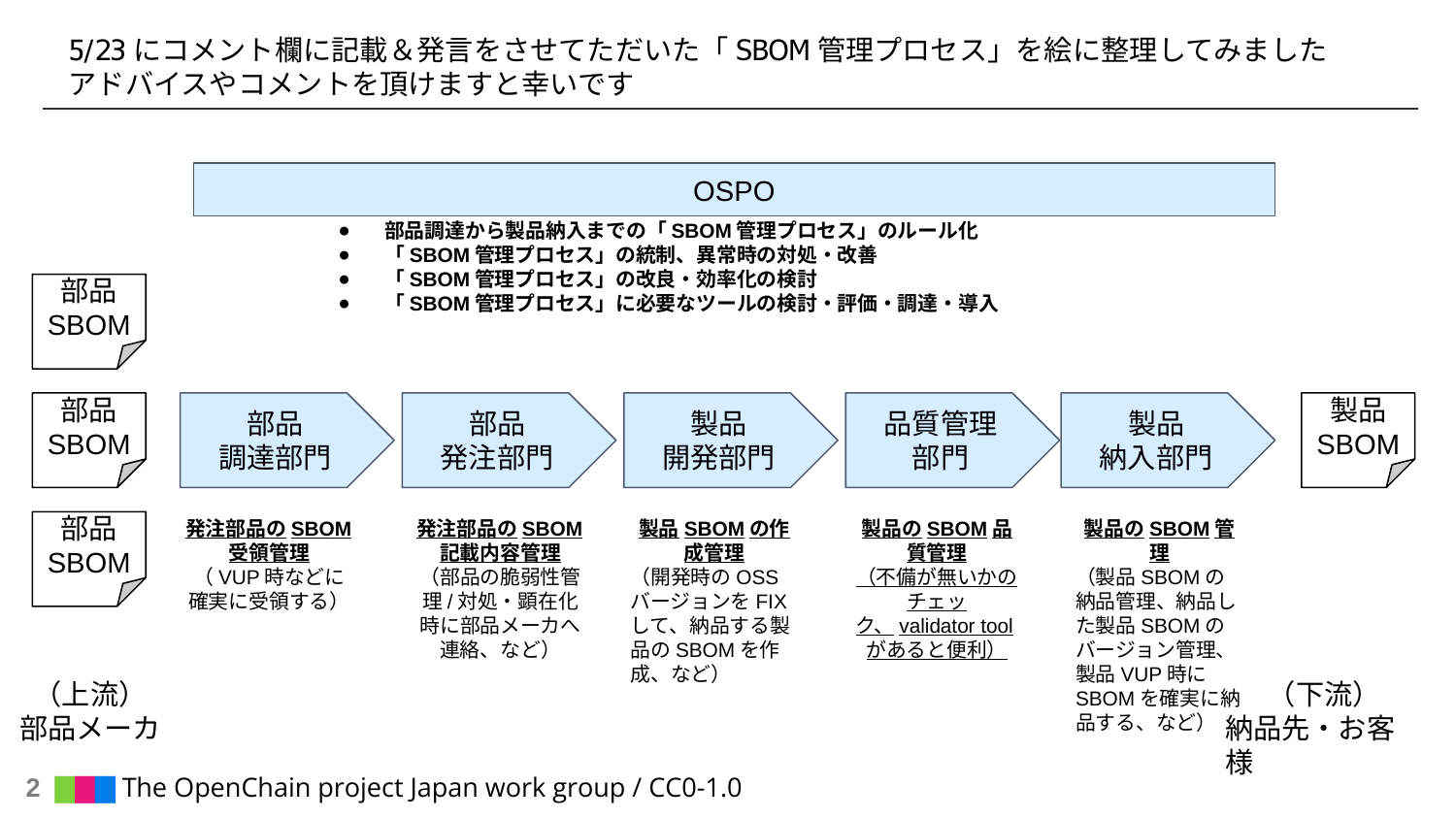

# 5/23にコメント欄に記載＆発言をさせてただいた「SBOM管理プロセス」を絵に整理してみました
アドバイスやコメントを頂けますと幸いです
OSPO
部品調達から製品納入までの「SBOM管理プロセス」のルール化
「SBOM管理プロセス」の統制、異常時の対処・改善
「SBOM管理プロセス」の改良・効率化の検討
「SBOM管理プロセス」に必要なツールの検討・評価・調達・導入
部品
SBOM
部品
SBOM
部品
調達部門
部品
発注部門
製品
開発部門
品質管理
部門
製品
納入部門
製品
SBOM
発注部品のSBOM受領管理
（VUP時などに確実に受領する）
発注部品のSBOM記載内容管理
（部品の脆弱性管理/対処・顕在化時に部品メーカへ連絡、など）
製品SBOMの作成管理
（開発時のOSSバージョンをFIXして、納品する製品のSBOMを作成、など）
製品のSBOM品質管理
（不備が無いかのチェック、validator toolがあると便利）
製品のSBOM管理
（製品SBOMの納品管理、納品した製品SBOMのバージョン管理、製品VUP時にSBOMを確実に納品する、など）
部品
SBOM
（上流）
部品メーカ
（下流）
納品先・お客様